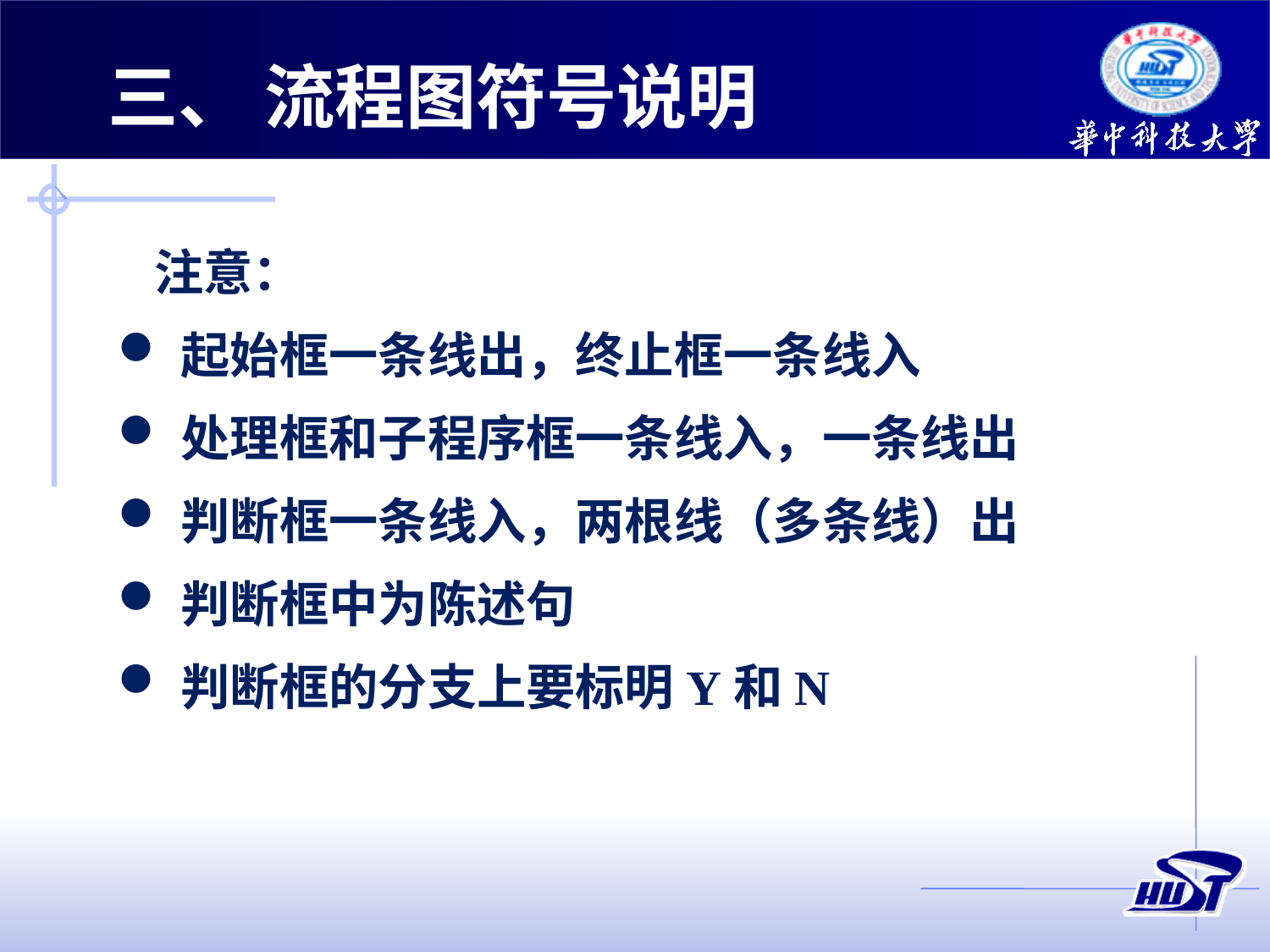

三、 流程图符号说明
注意：
起始框一条线出，终止框一条线入
处理框和子程序框一条线入，一条线出
判断框一条线入，两根线（多条线）出
判断框中为陈述句
判断框的分支上要标明Y和N